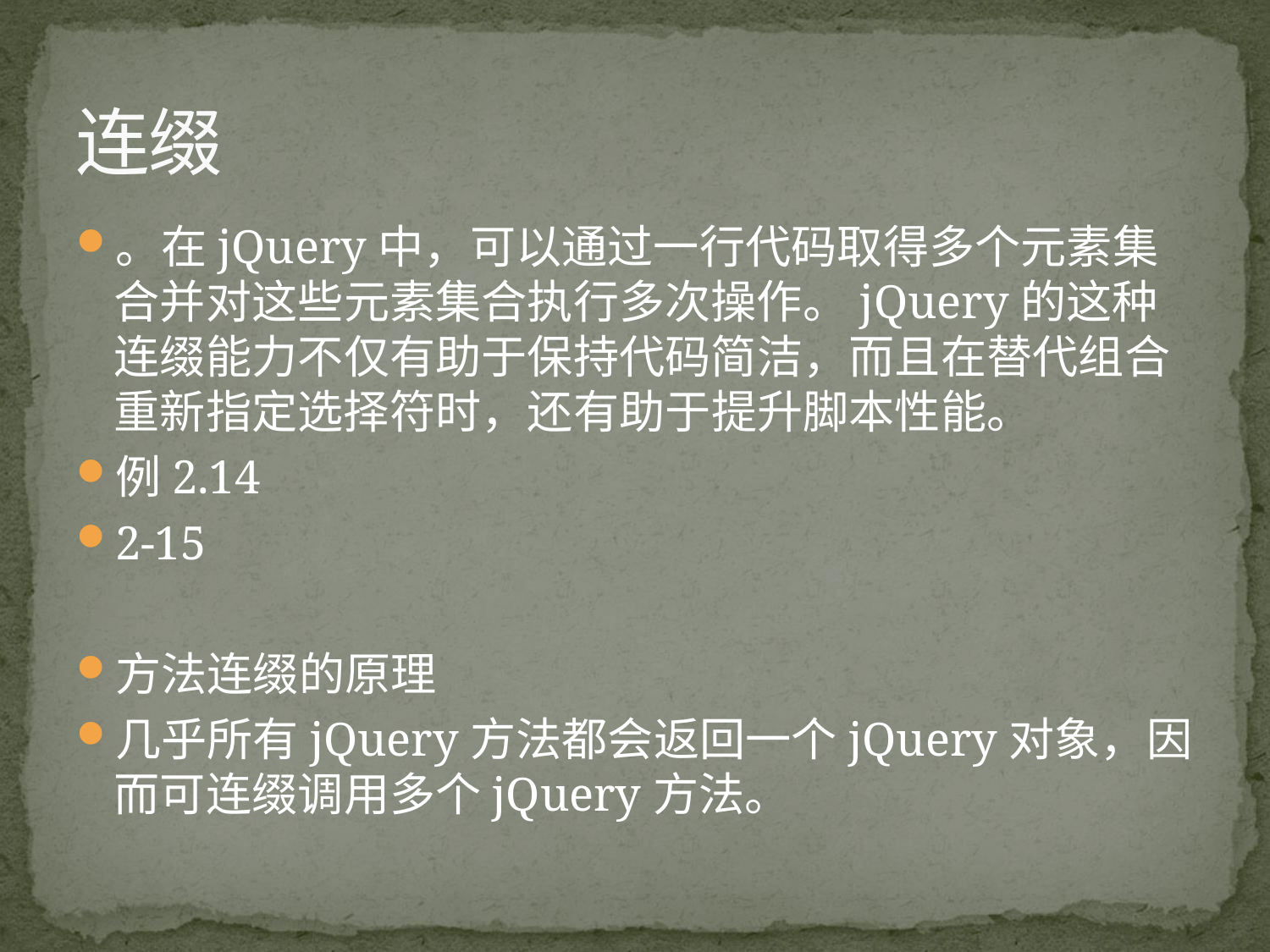

# 连缀
。在jQuery中，可以通过一行代码取得多个元素集合并对这些元素集合执行多次操作。jQuery的这种连缀能力不仅有助于保持代码简洁，而且在替代组合重新指定选择符时，还有助于提升脚本性能。
例2.14
2-15

方法连缀的原理
几乎所有jQuery方法都会返回一个jQuery对象，因而可连缀调用多个jQuery方法。